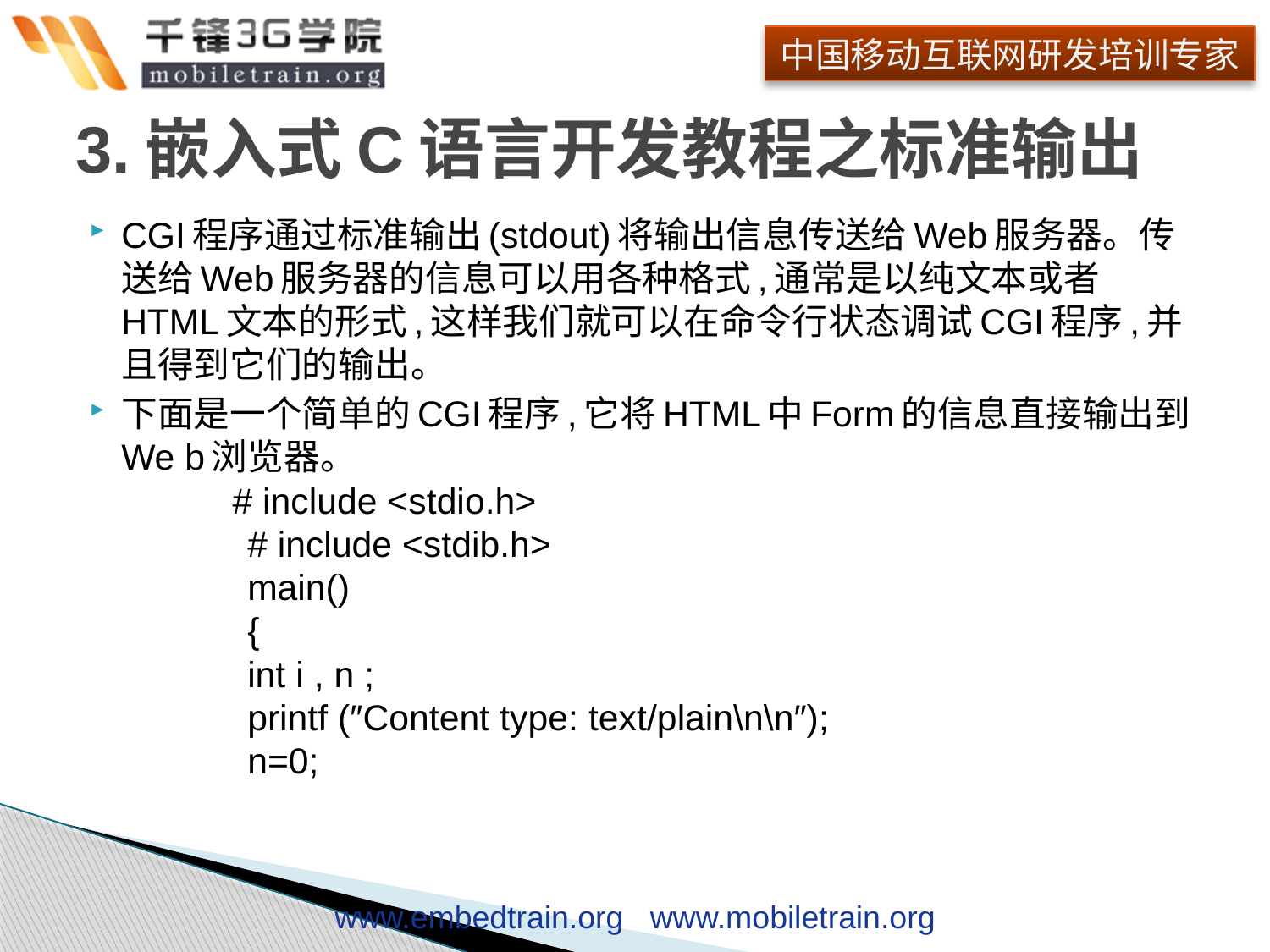

# 3.嵌入式C语言开发教程之标准输出
CGI程序通过标准输出(stdout)将输出信息传送给Web服务器。传送给Web服务器的信息可以用各种格式,通常是以纯文本或者HTML文本的形式,这样我们就可以在命令行状态调试CGI程序,并且得到它们的输出。
下面是一个简单的CGI程序,它将HTML中Form的信息直接输出到We b浏览器。
    　　# include <stdio.h>
    　　# include <stdib.h>
    　　main()
    　　{
    　　int i , n ;
    　　printf (″Content type: text/plain\n\n″);
    　　n=0;